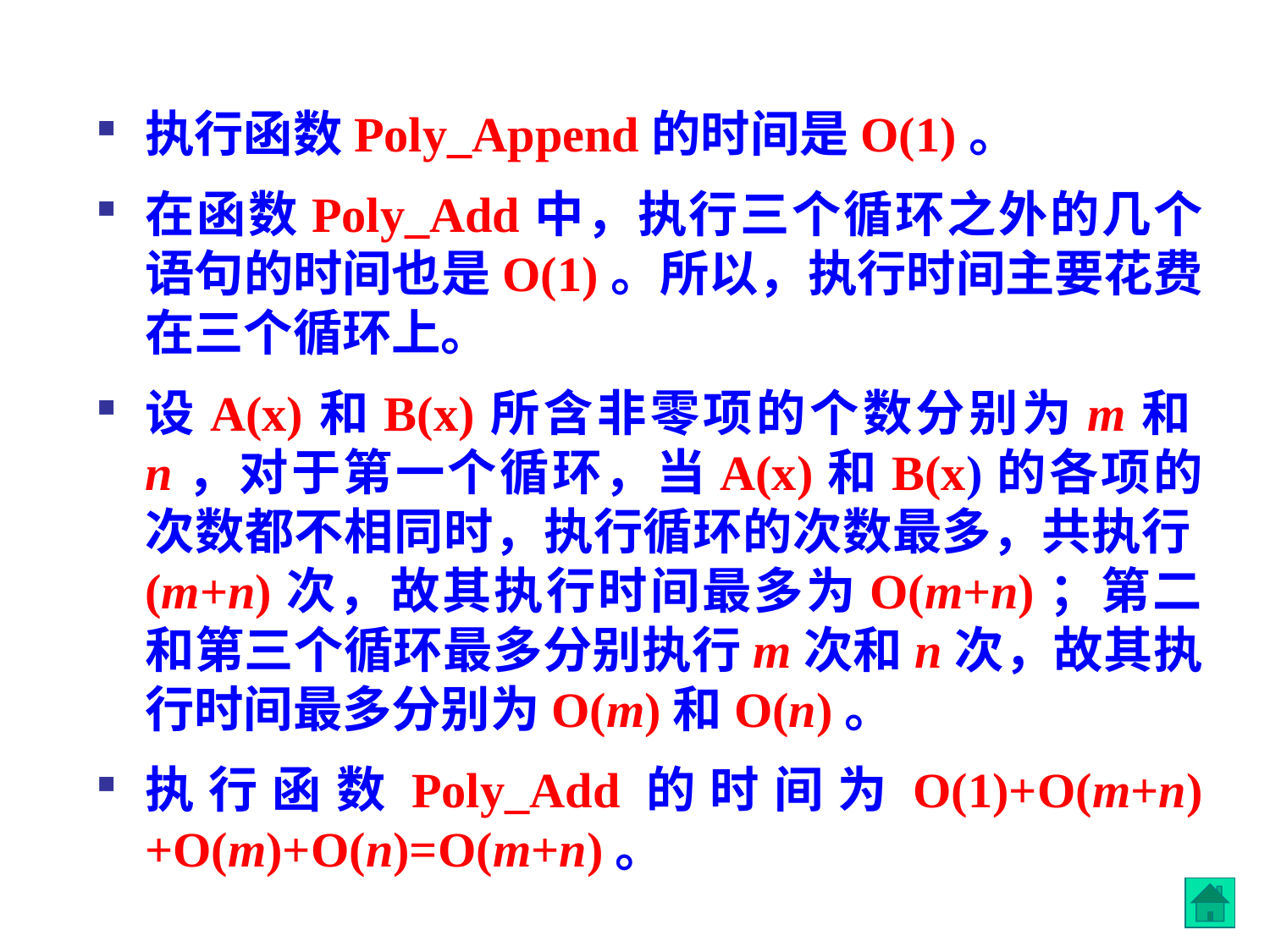

执行函数Poly_Append的时间是O(1)。
在函数Poly_Add中，执行三个循环之外的几个语句的时间也是O(1)。所以，执行时间主要花费在三个循环上。
设A(x)和B(x)所含非零项的个数分别为m和n，对于第一个循环，当A(x)和B(x)的各项的次数都不相同时，执行循环的次数最多，共执行(m+n)次，故其执行时间最多为O(m+n)；第二和第三个循环最多分别执行m次和n次，故其执行时间最多分别为O(m)和O(n)。
执行函数Poly_Add的时间为O(1)+O(m+n)+O(m)+O(n)=O(m+n)。

75